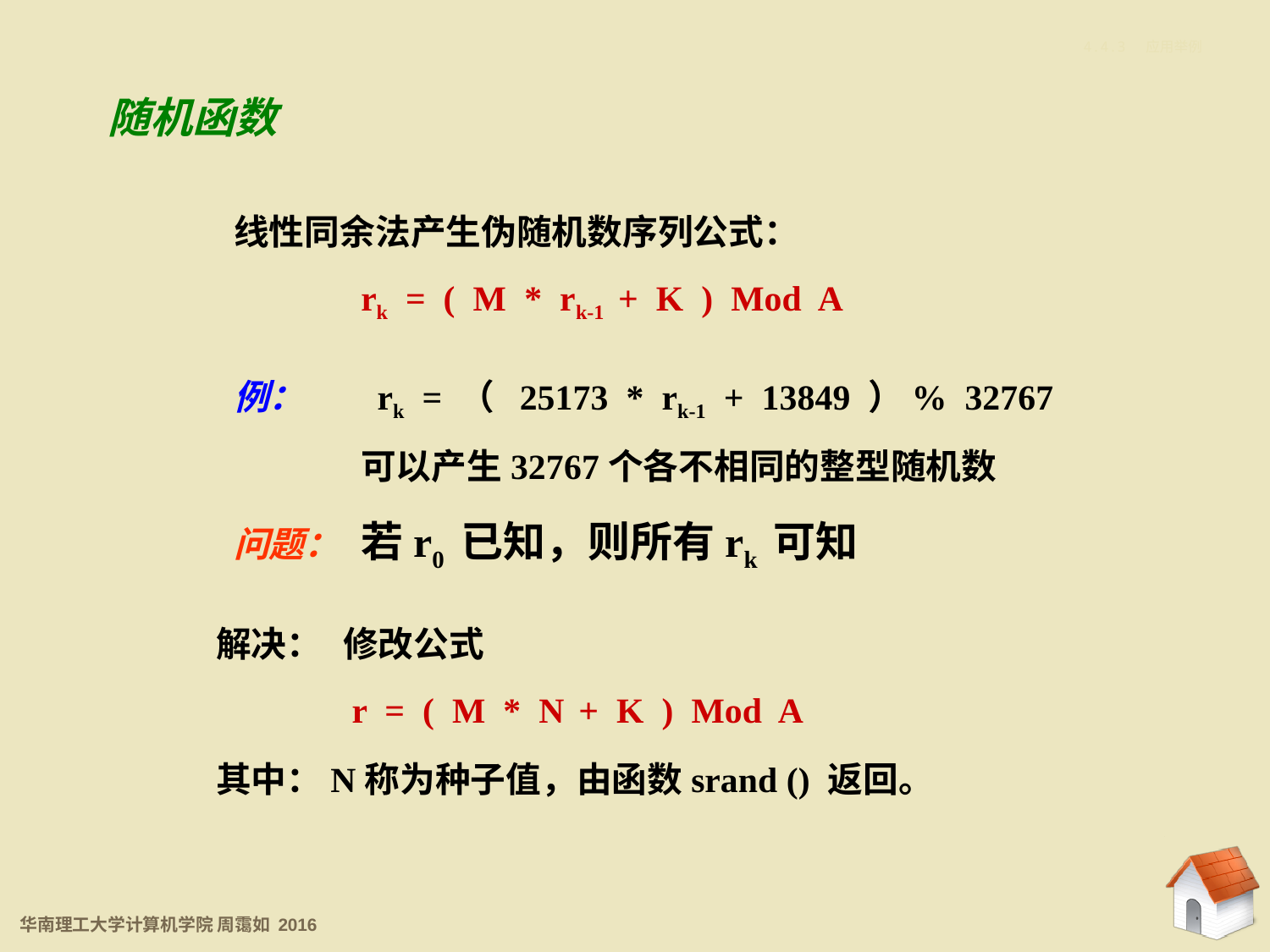

4.4.3  应用举例
随机函数
线性同余法产生伪随机数序列公式：
	rk  =  (  M  *  rk-1  +  K  )  Mod  A
例：	 rk  = （  25173  *  rk-1  +  13849 ）%  32767
	可以产生32767个各不相同的整型随机数
问题：	若r0 已知，则所有rk 可知
解决：	修改公式
	 r  =  (  M  *  N  +  K  )  Mod  A
其中：N称为种子值，由函数srand () 返回。